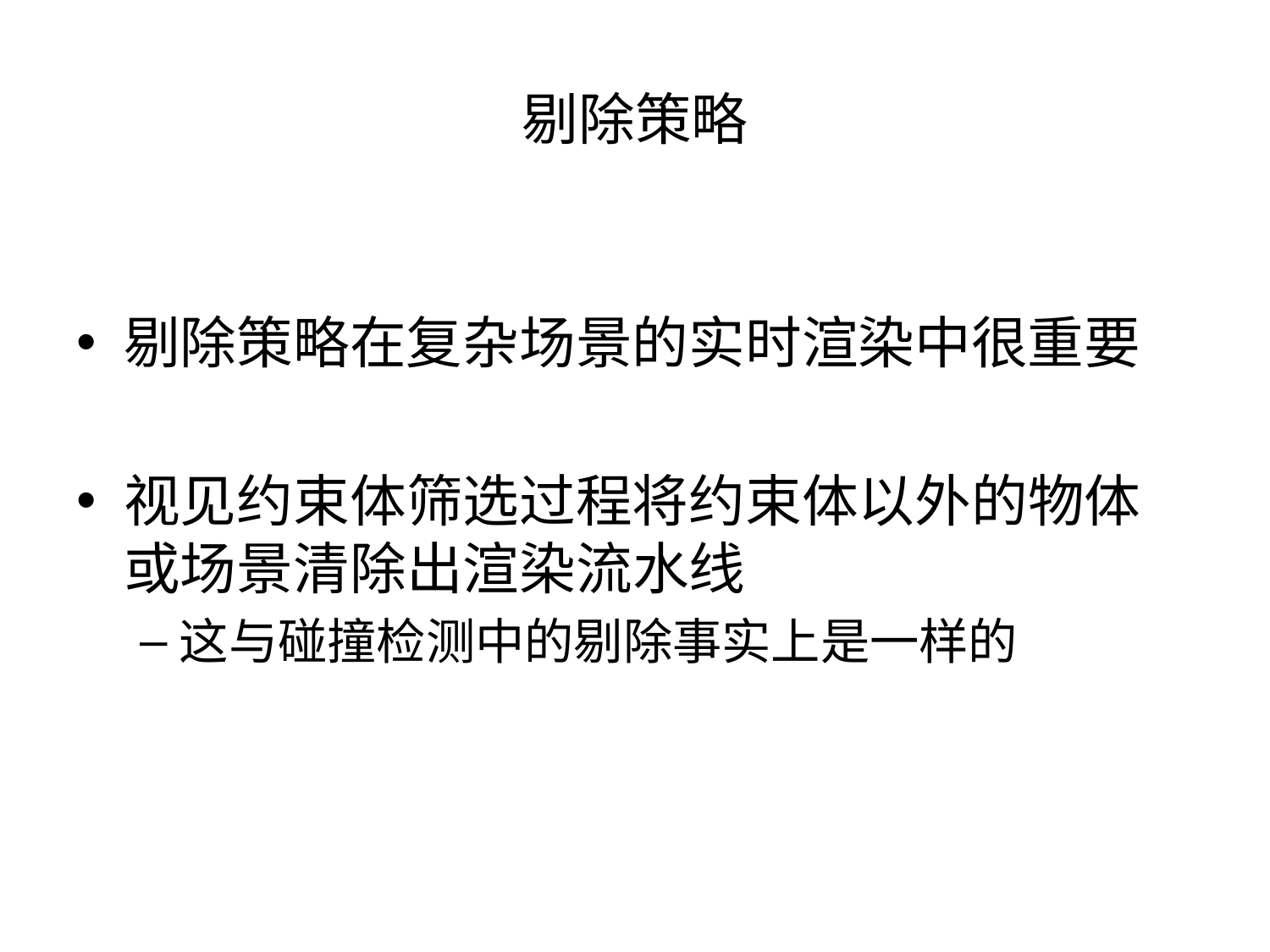

# 剔除策略

剔除策略在复杂场景的实时渲染中很重要

视见约束体筛选过程将约束体以外的物体或场景清除出渲染流水线
这与碰撞检测中的剔除事实上是一样的